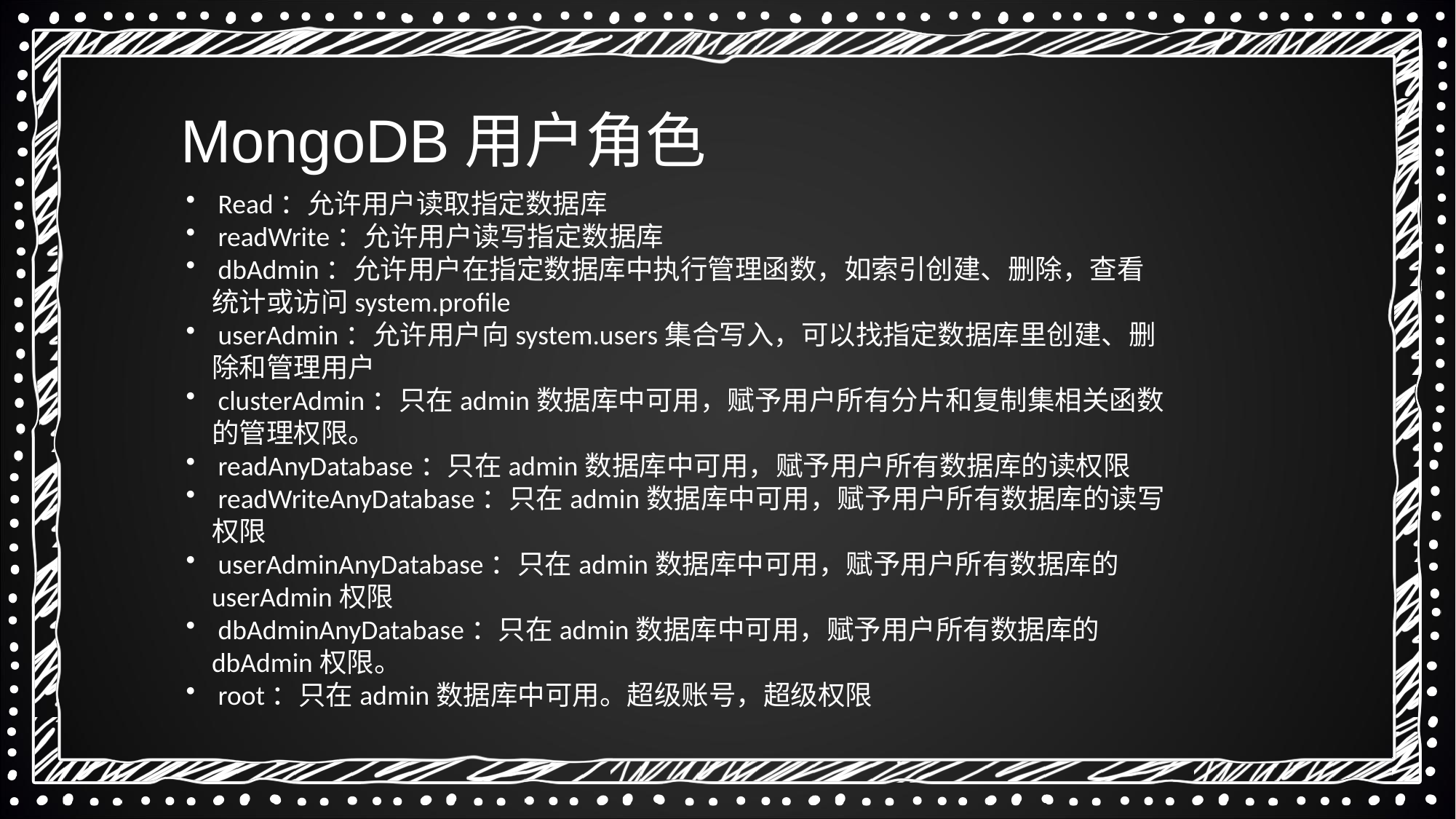

MongoDB用户角色
 Read：允许用户读取指定数据库
 readWrite：允许用户读写指定数据库
 dbAdmin：允许用户在指定数据库中执行管理函数，如索引创建、删除，查看统计或访问system.profile
 userAdmin：允许用户向system.users集合写入，可以找指定数据库里创建、删除和管理用户
 clusterAdmin：只在admin数据库中可用，赋予用户所有分片和复制集相关函数的管理权限。
 readAnyDatabase：只在admin数据库中可用，赋予用户所有数据库的读权限
 readWriteAnyDatabase：只在admin数据库中可用，赋予用户所有数据库的读写权限
 userAdminAnyDatabase：只在admin数据库中可用，赋予用户所有数据库的userAdmin权限
 dbAdminAnyDatabase：只在admin数据库中可用，赋予用户所有数据库的dbAdmin权限。
 root：只在admin数据库中可用。超级账号，超级权限